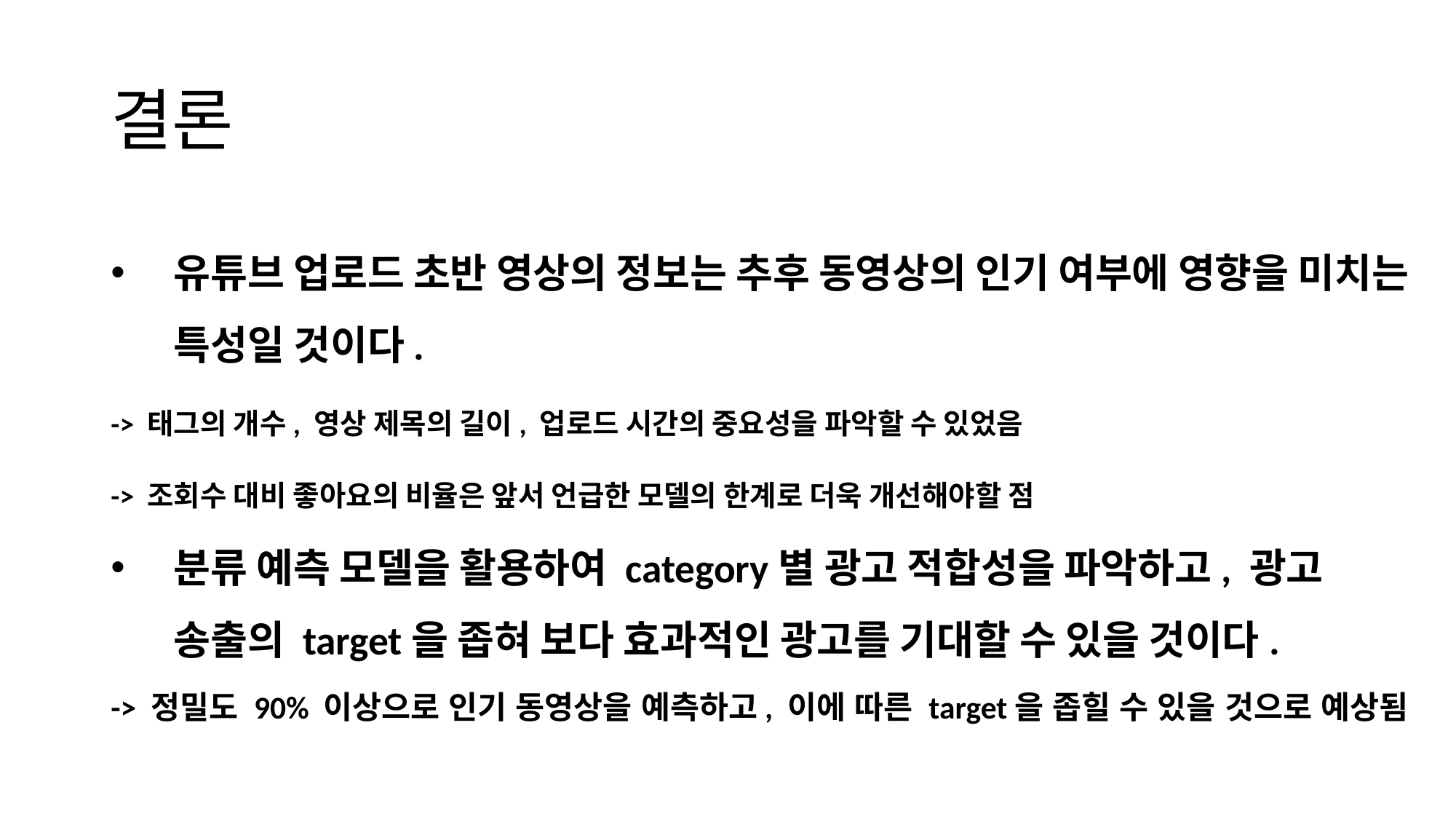

# 결론
유튜브 업로드 초반 영상의 정보는 추후 동영상의 인기 여부에 영향을 미치는 특성일 것이다.
-> 태그의 개수, 영상 제목의 길이, 업로드 시간의 중요성을 파악할 수 있었음
-> 조회수 대비 좋아요의 비율은 앞서 언급한 모델의 한계로 더욱 개선해야할 점
분류 예측 모델을 활용하여 category별 광고 적합성을 파악하고, 광고 송출의 target을 좁혀 보다 효과적인 광고를 기대할 수 있을 것이다.
-> 정밀도 90% 이상으로 인기 동영상을 예측하고, 이에 따른 target을 좁힐 수 있을 것으로 예상됨